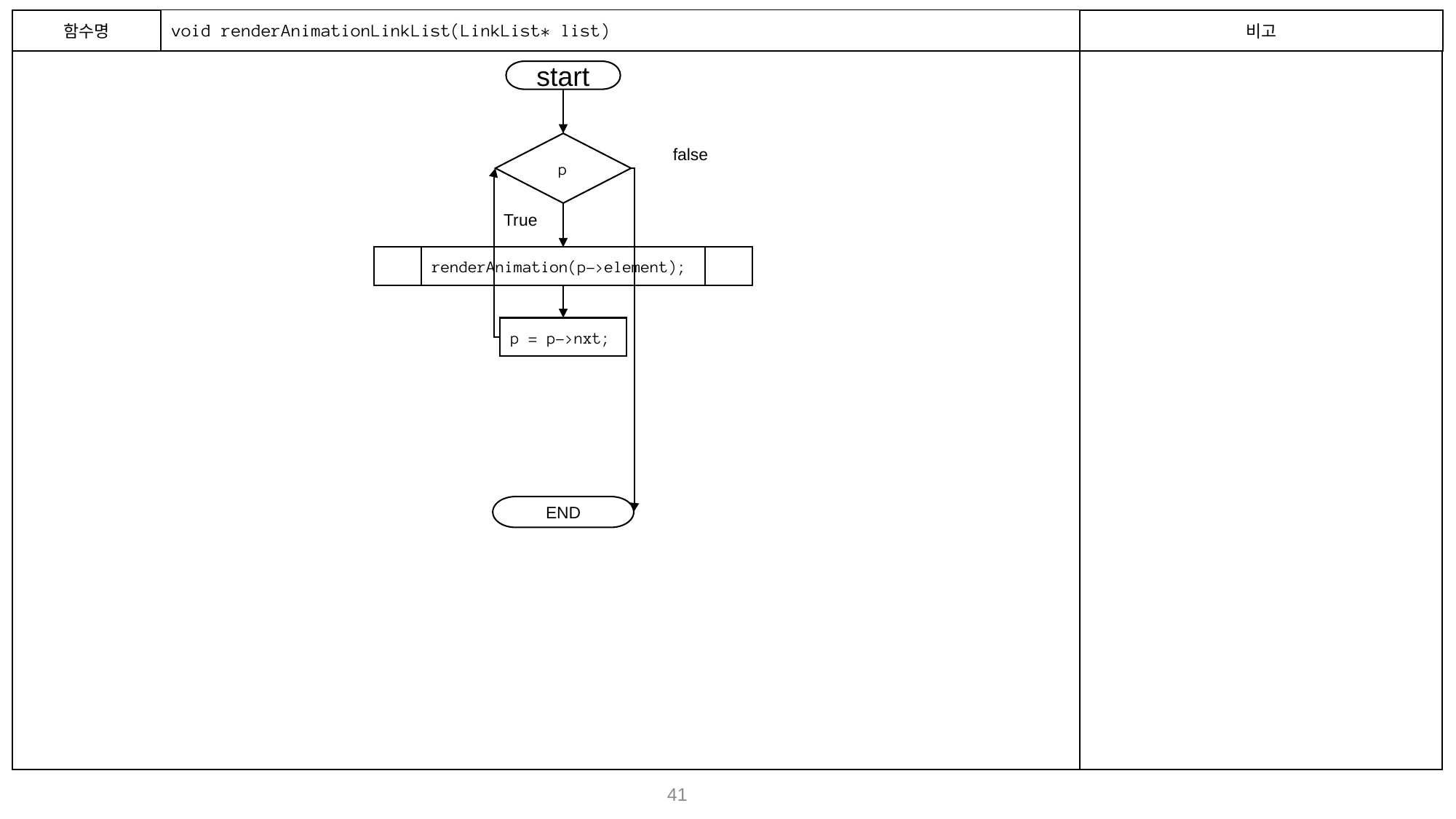

함수명
# void renderAnimationLinkList(LinkList* list)
비고

start
p
false
True
renderAnimation(p->element);
p = p->nxt;
END
41